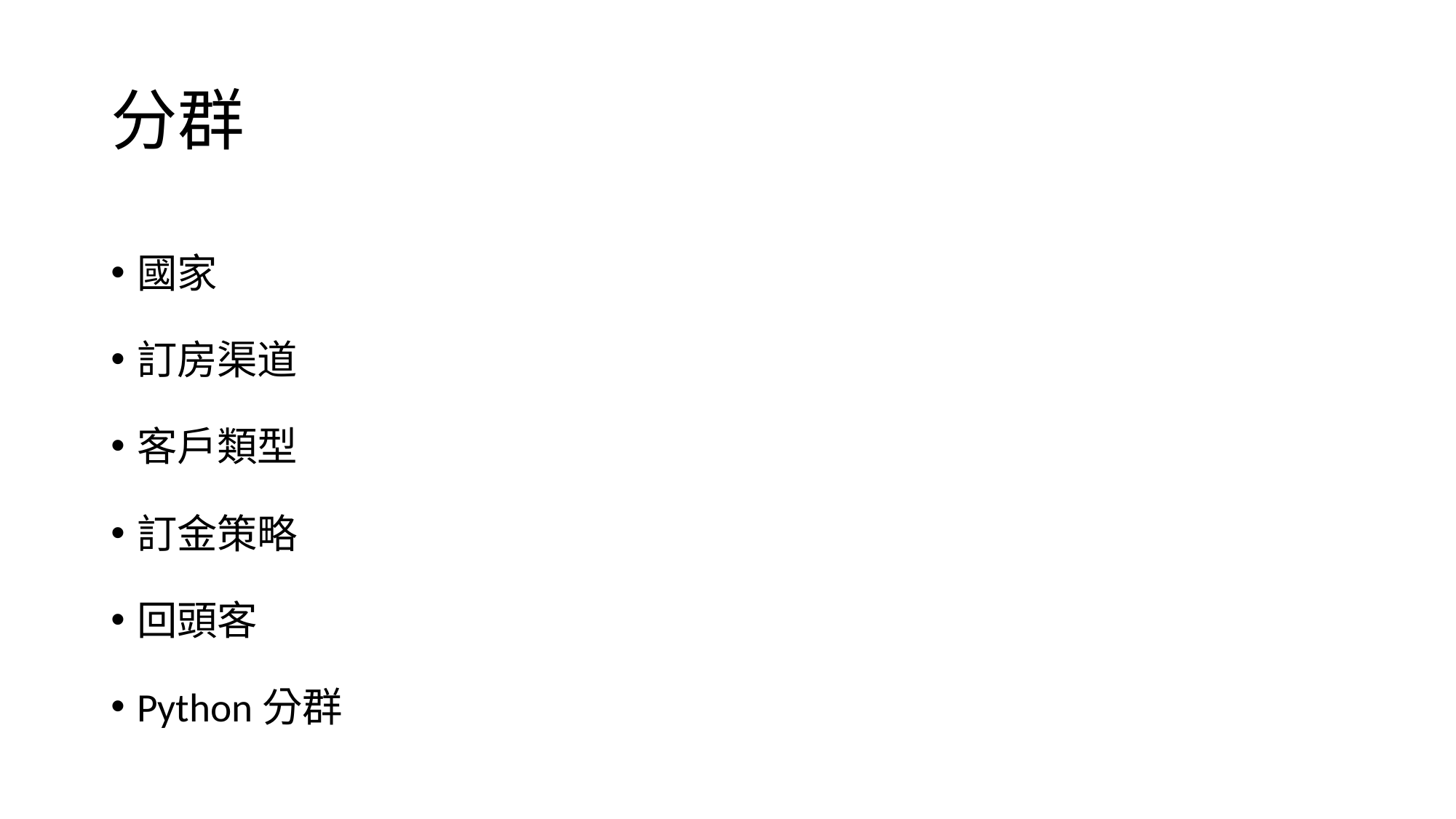

# 分群
國家
訂房渠道
客戶類型
訂金策略
回頭客
Python分群